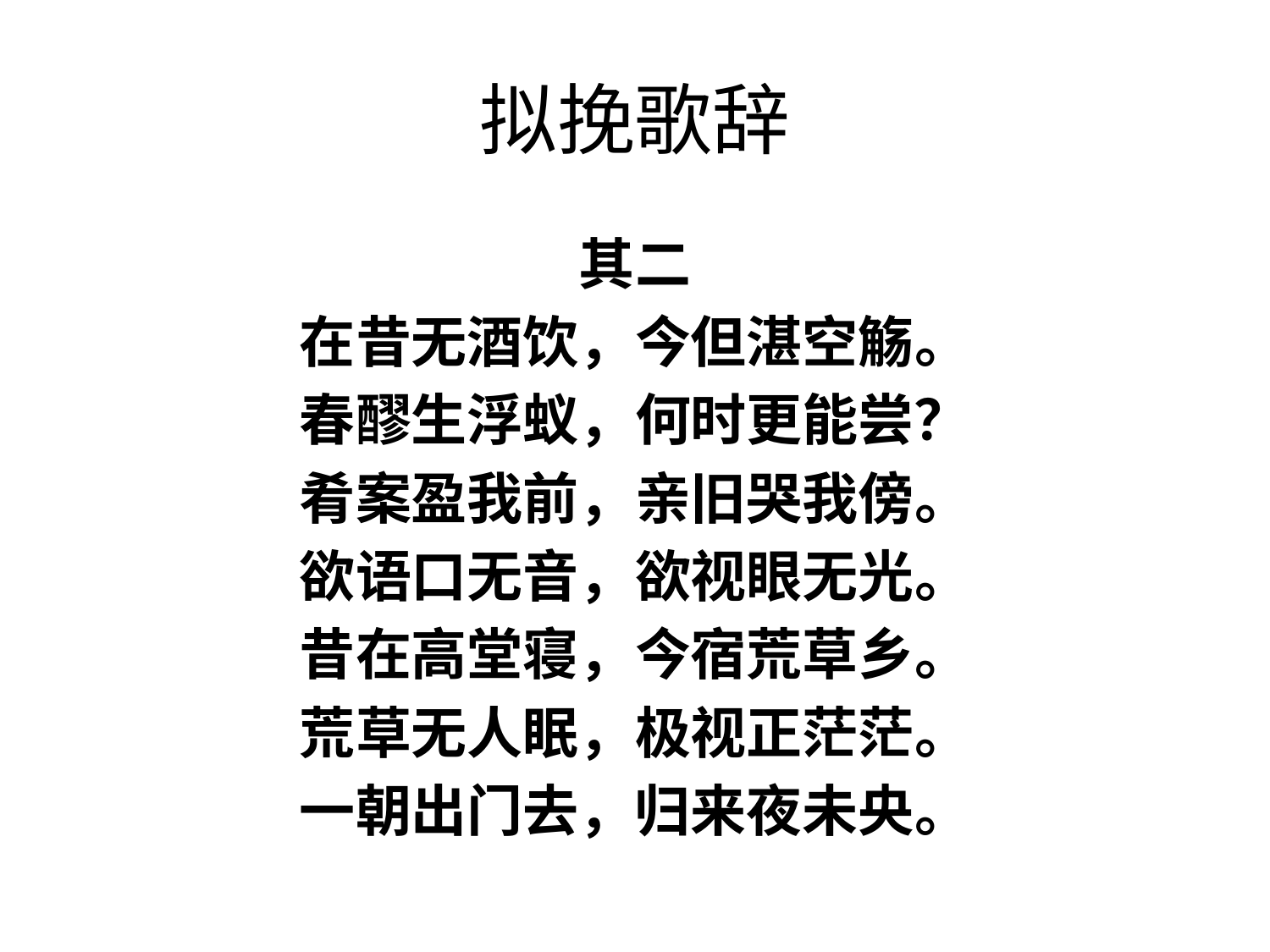

# 拟挽歌辞
其二
在昔无酒饮，今但湛空觞。
春醪生浮蚁，何时更能尝？
肴案盈我前，亲旧哭我傍。
欲语口无音，欲视眼无光。
昔在高堂寝，今宿荒草乡。
荒草无人眠，极视正茫茫。
一朝出门去，归来夜未央。